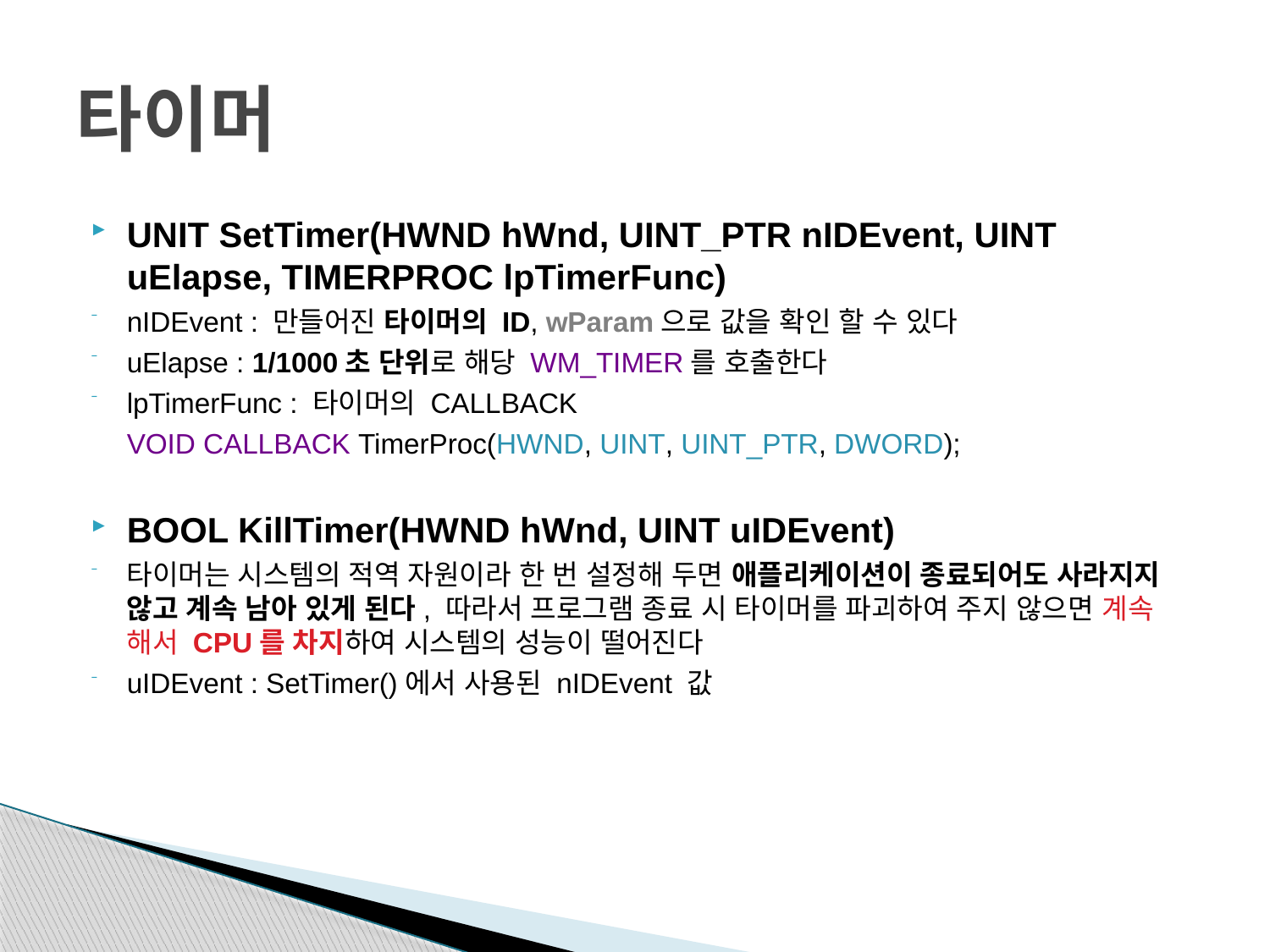

# 타이머
UNIT SetTimer(HWND hWnd, UINT_PTR nIDEvent, UINT uElapse, TIMERPROC lpTimerFunc)
nIDEvent : 만들어진 타이머의 ID, wParam으로 값을 확인 할 수 있다
uElapse : 1/1000초 단위로 해당 WM_TIMER를 호출한다
lpTimerFunc : 타이머의 CALLBACK
	VOID CALLBACK TimerProc(HWND, UINT, UINT_PTR, DWORD);

BOOL KillTimer(HWND hWnd, UINT uIDEvent)
타이머는 시스템의 적역 자원이라 한 번 설정해 두면 애플리케이션이 종료되어도 사라지지 않고 계속 남아 있게 된다, 따라서 프로그램 종료 시 타이머를 파괴하여 주지 않으면 계속 해서 CPU를 차지하여 시스템의 성능이 떨어진다
uIDEvent : SetTimer()에서 사용된 nIDEvent 값